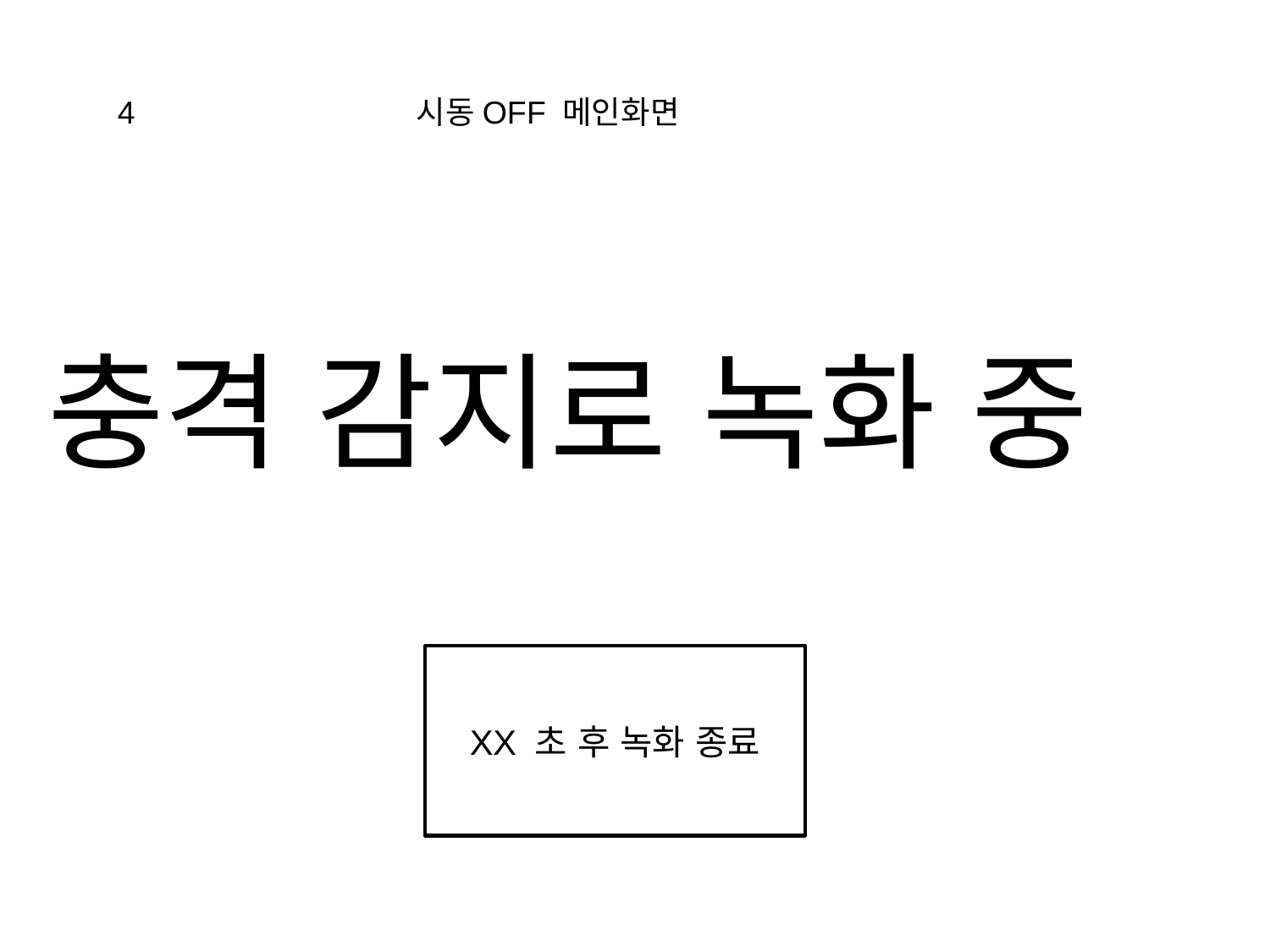

4
시동OFF 메인화면
충격 감지로 녹화 중
XX 초 후 녹화 종료